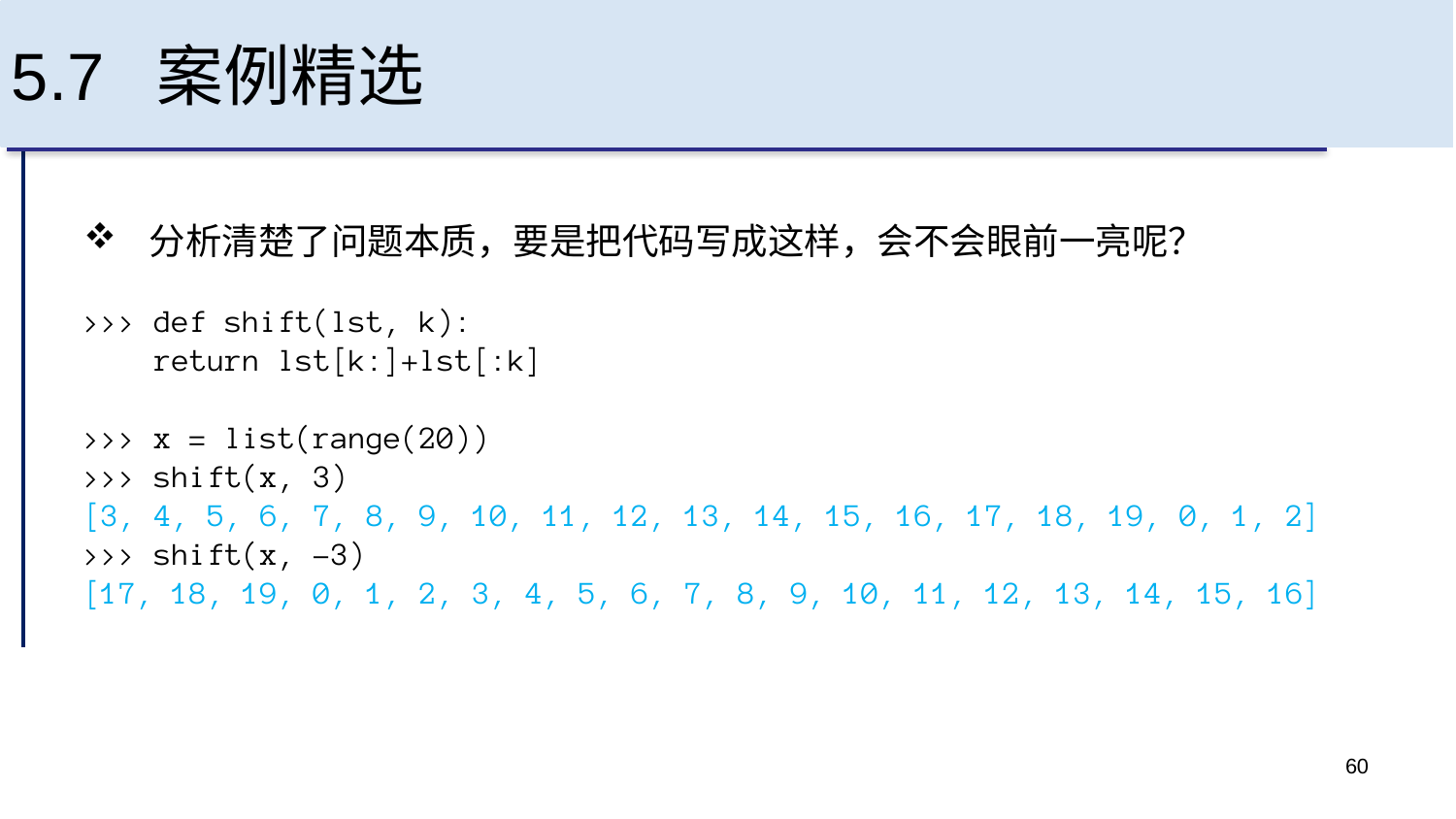

# 5.7  案例精选
分析清楚了问题本质，要是把代码写成这样，会不会眼前一亮呢？

>>> def shift(lst, k):
    return lst[k:]+lst[:k]

>>> x = list(range(20))
>>> shift(x, 3)
[3, 4, 5, 6, 7, 8, 9, 10, 11, 12, 13, 14, 15, 16, 17, 18, 19, 0, 1, 2]
>>> shift(x, -3)
[17, 18, 19, 0, 1, 2, 3, 4, 5, 6, 7, 8, 9, 10, 11, 12, 13, 14, 15, 16]
60